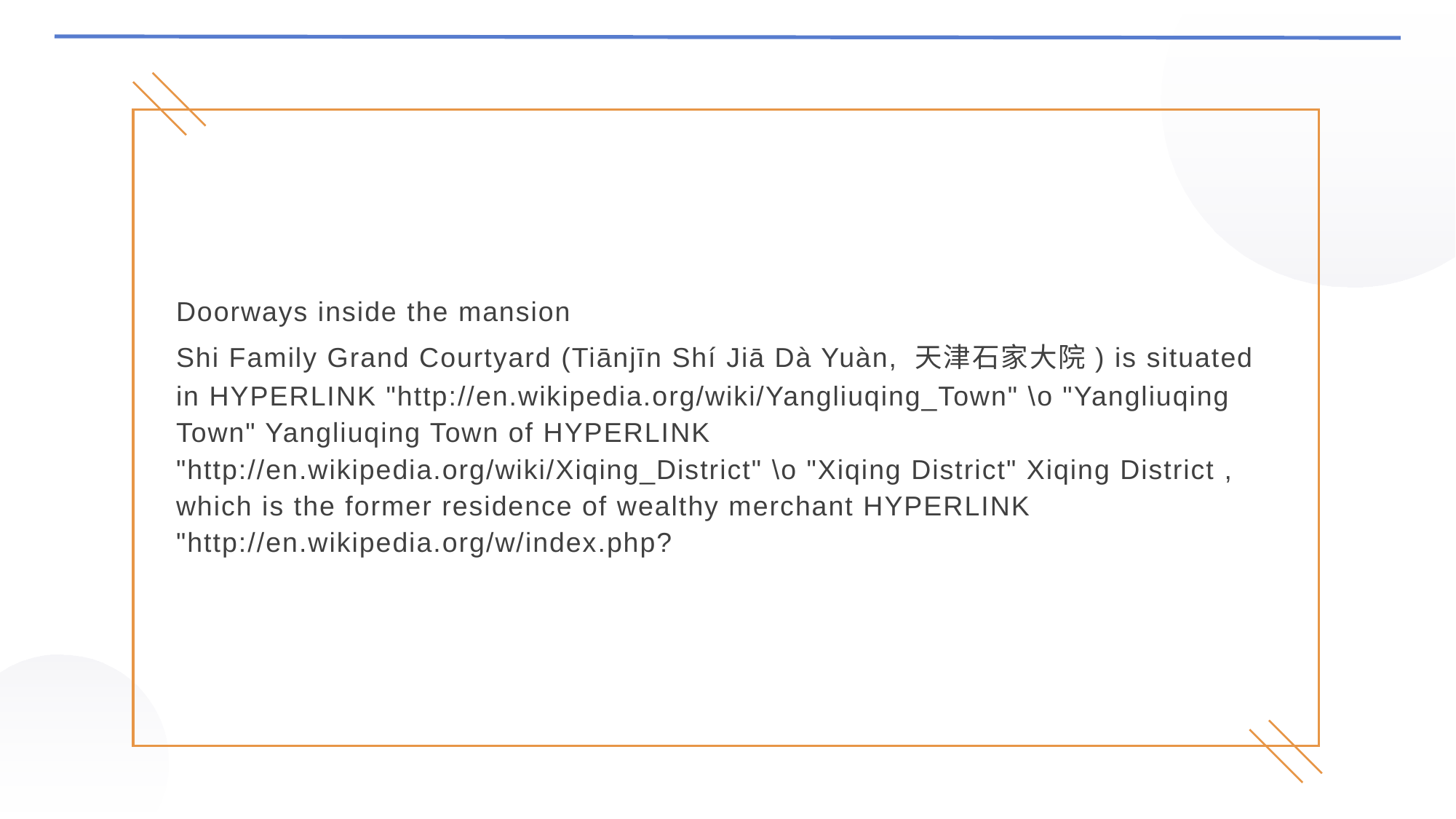

Doorways inside the mansion
Shi Family Grand Courtyard (Tiānjīn Shí Jiā Dà Yuàn, 天津石家大院) is situated in HYPERLINK "http://en.wikipedia.org/wiki/Yangliuqing_Town" \o "Yangliuqing Town" Yangliuqing Town of HYPERLINK "http://en.wikipedia.org/wiki/Xiqing_District" \o "Xiqing District" Xiqing District , which is the former residence of wealthy merchant HYPERLINK "http://en.wikipedia.org/w/index.php?